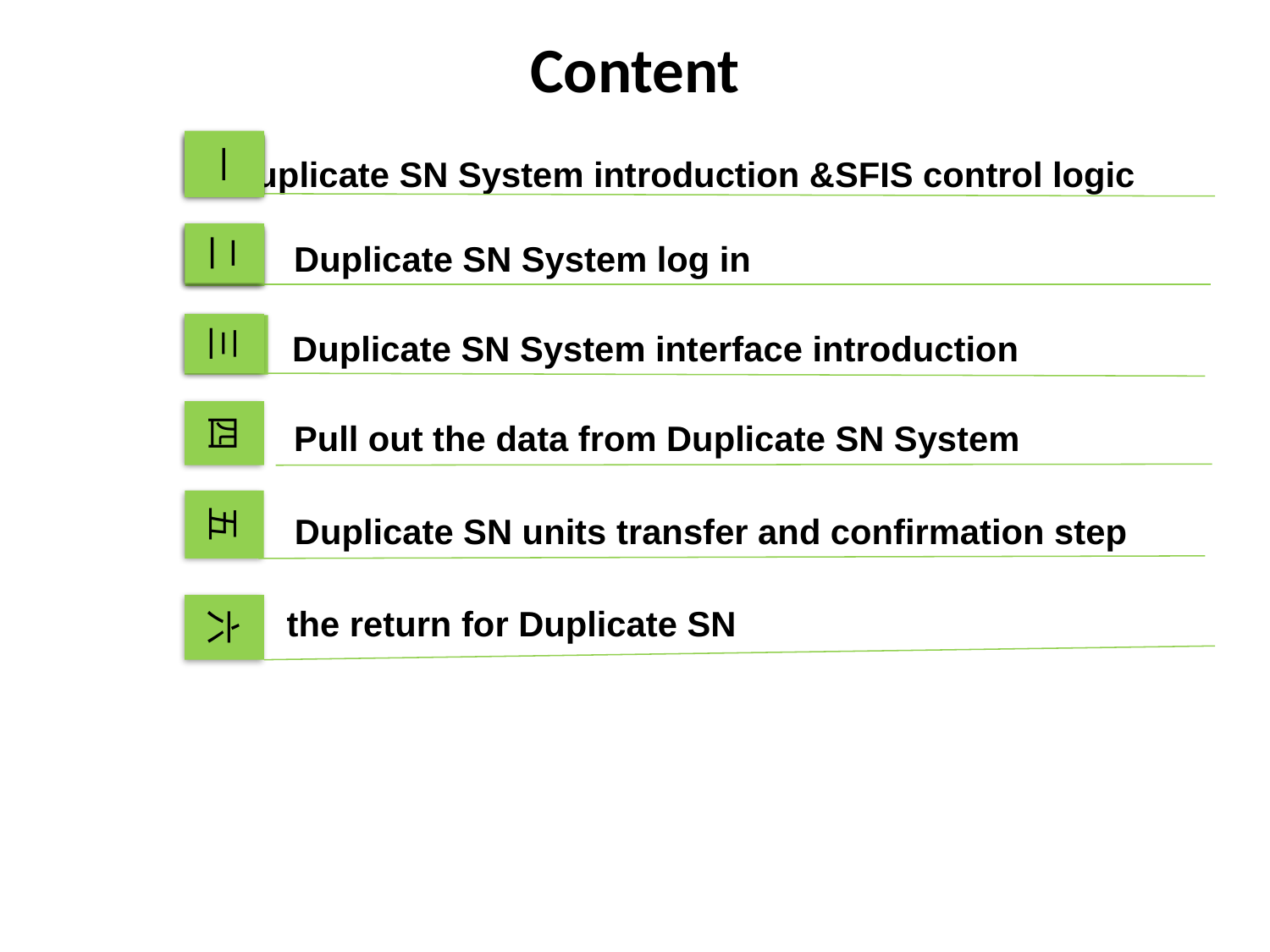

Content
一
一

一
Duplicate SN System introduction &SFIS control logic
二
二

二
Duplicate SN System log in
三

三
Duplicate SN System interface introduction
四
Pull out the data from Duplicate SN System
五
          Duplicate SN units transfer and confirmation step
六
 the return for Duplicate SN